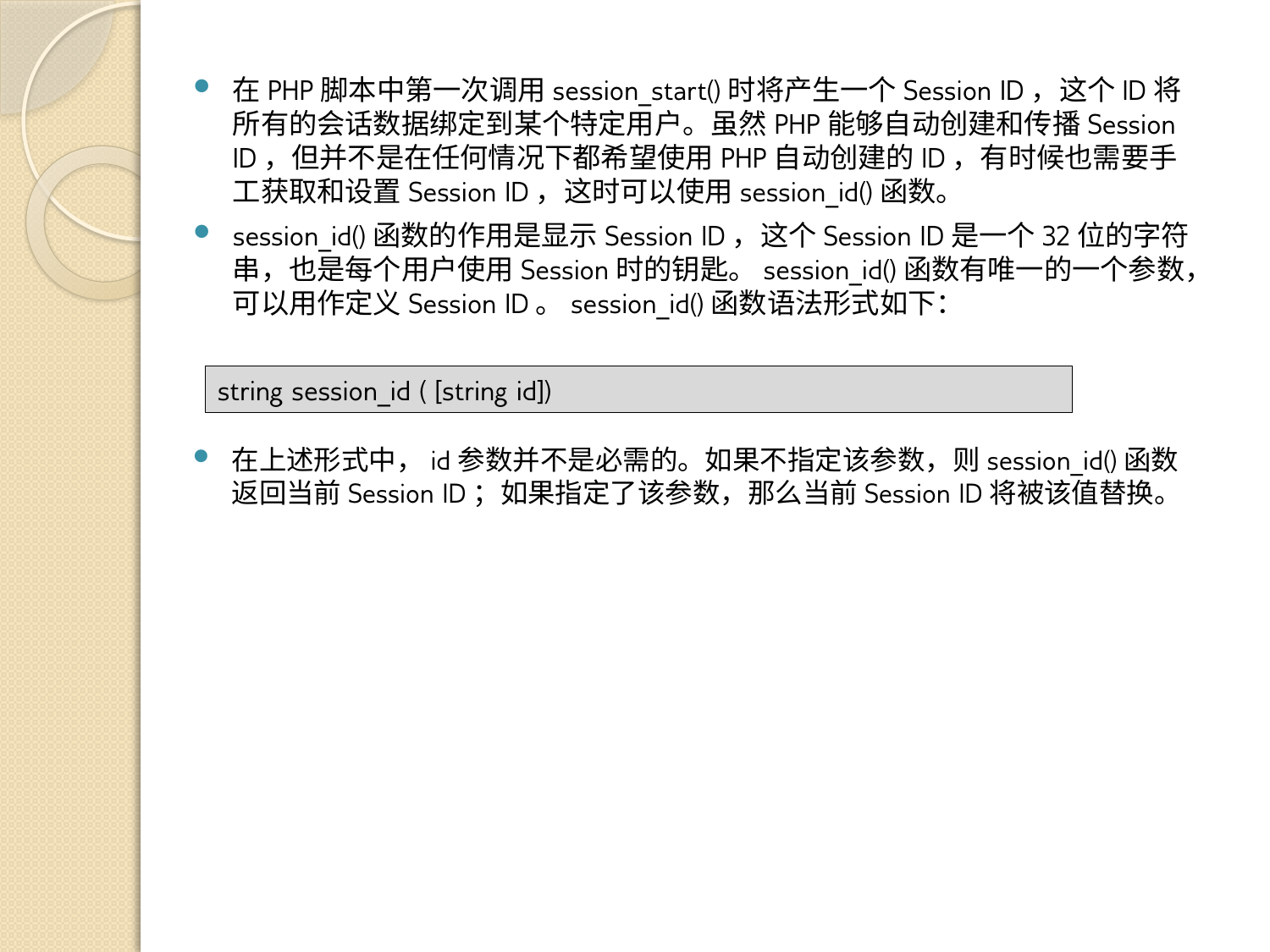

在PHP脚本中第一次调用session_start()时将产生一个Session ID，这个ID将所有的会话数据绑定到某个特定用户。虽然PHP能够自动创建和传播Session ID，但并不是在任何情况下都希望使用PHP自动创建的ID，有时候也需要手工获取和设置Session ID，这时可以使用session_id()函数。
session_id()函数的作用是显示Session ID，这个Session ID是一个32位的字符串，也是每个用户使用Session时的钥匙。session_id()函数有唯一的一个参数，可以用作定义Session ID。session_id()函数语法形式如下：
string session_id ( [string id])
在上述形式中，id参数并不是必需的。如果不指定该参数，则session_id()函数返回当前Session ID；如果指定了该参数，那么当前Session ID将被该值替换。